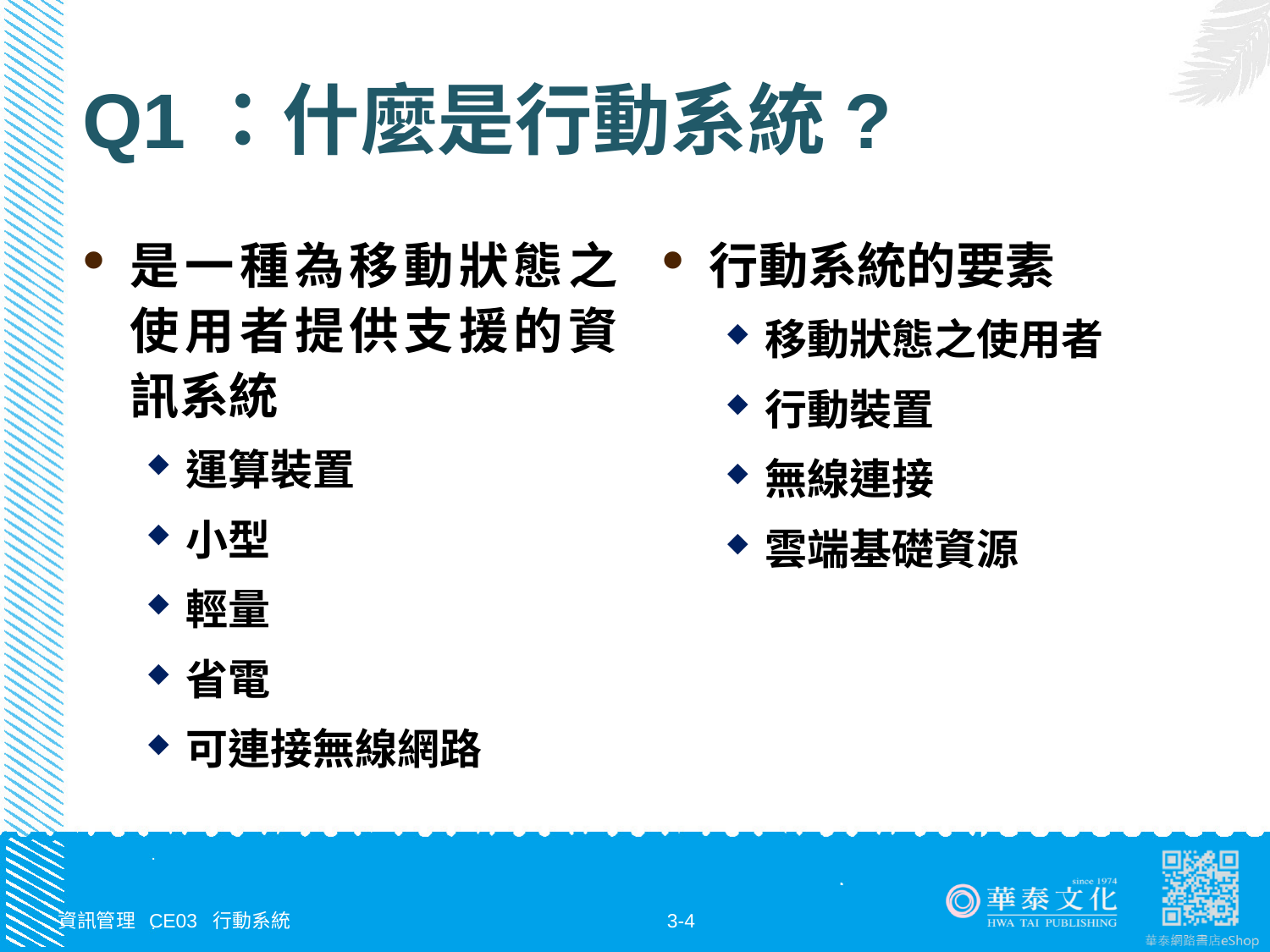

# Q1：什麼是行動系統?
是一種為移動狀態之使用者提供支援的資訊系統
運算裝置
小型
輕量
省電
可連接無線網路
行動系統的要素
移動狀態之使用者
行動裝置
無線連接
雲端基礎資源
資訊管理  CE03  行動系統
3-4